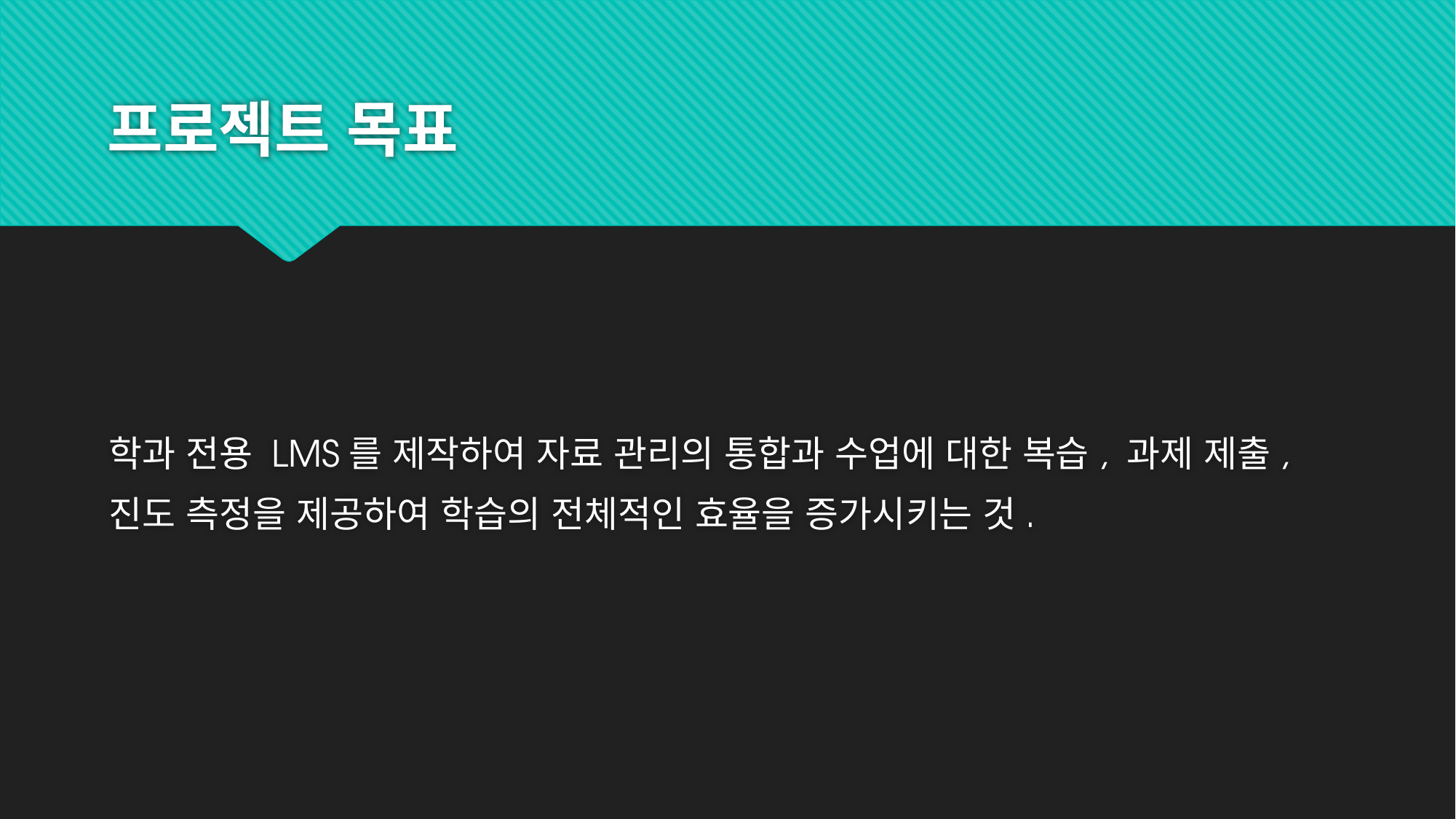

# 프로젝트 목표
학과 전용 LMS를 제작하여 자료 관리의 통합과 수업에 대한 복습, 과제 제출,
진도 측정을 제공하여 학습의 전체적인 효율을 증가시키는 것.